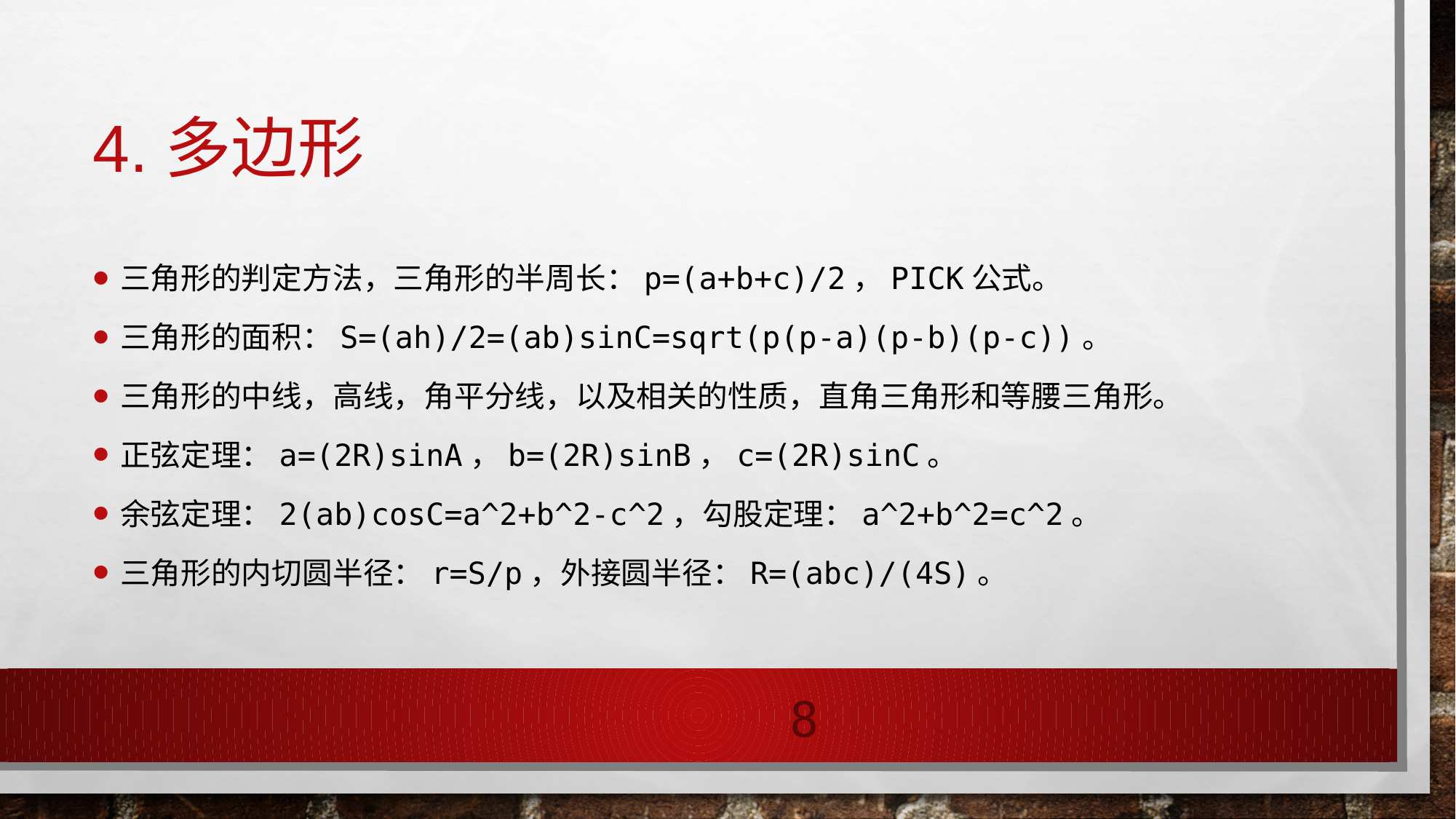

# 4.多边形
三角形的判定方法，三角形的半周长：p=(a+b+c)/2，PICK公式。
三角形的面积：S=(ah)/2=(ab)sinC=sqrt(p(p-a)(p-b)(p-c))。
三角形的中线，高线，角平分线，以及相关的性质，直角三角形和等腰三角形。
正弦定理：a=(2R)sinA，b=(2R)sinB，c=(2R)sinC。
余弦定理：2(ab)cosC=a^2+b^2-c^2，勾股定理：a^2+b^2=c^2。
三角形的内切圆半径：r=S/p，外接圆半径：R=(abc)/(4S)。
8